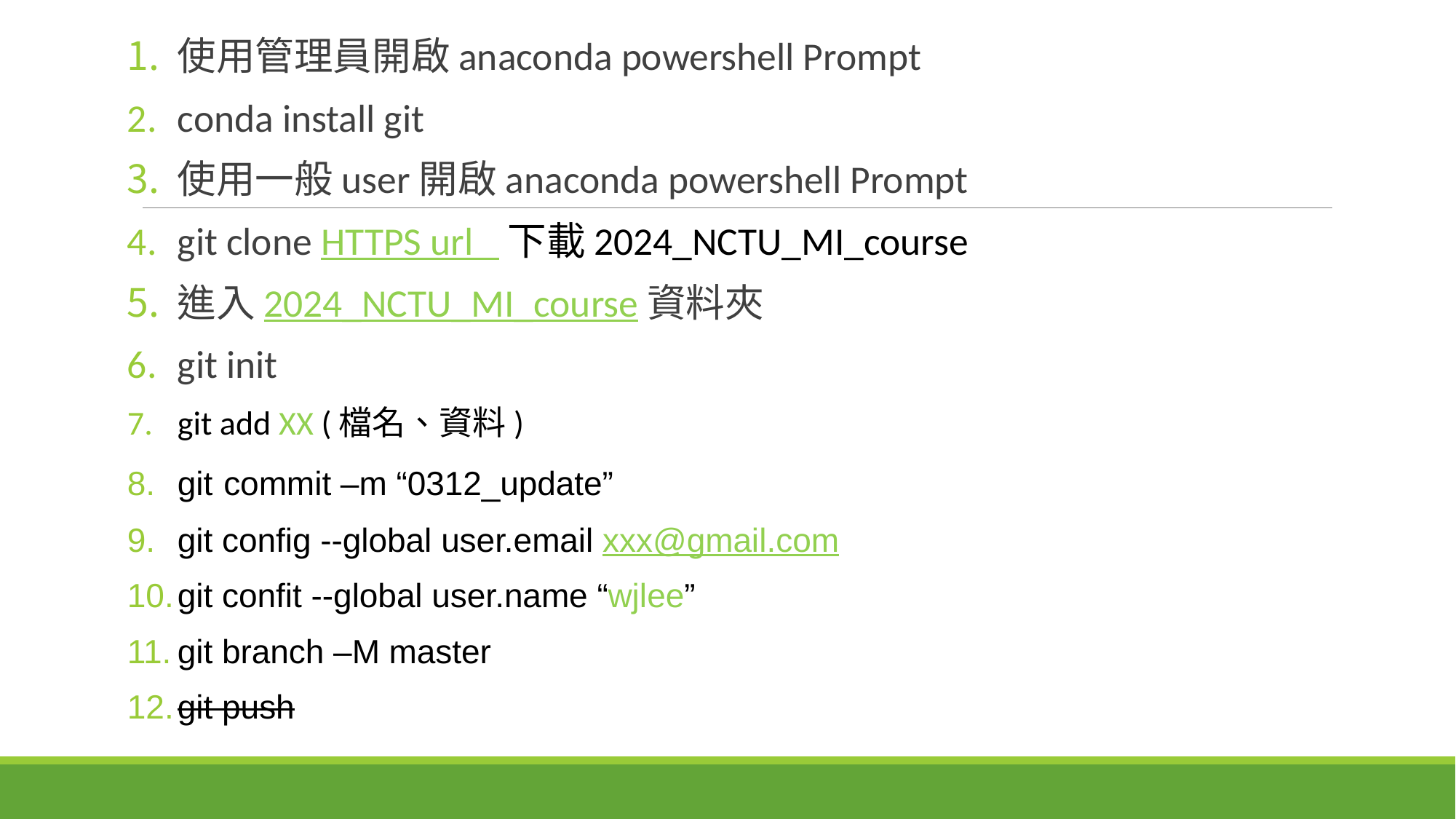

使用管理員開啟anaconda powershell Prompt
conda install git
使用一般user開啟anaconda powershell Prompt
git clone HTTPS url   下載2024_NCTU_MI_course
進入2024_NCTU_MI_course資料夾
git init
git add XX (檔名、資料)
git commit –m “0312_update”
git config --global user.email xxx@gmail.com
git confit --global user.name “wjlee”
git branch –M master
git push